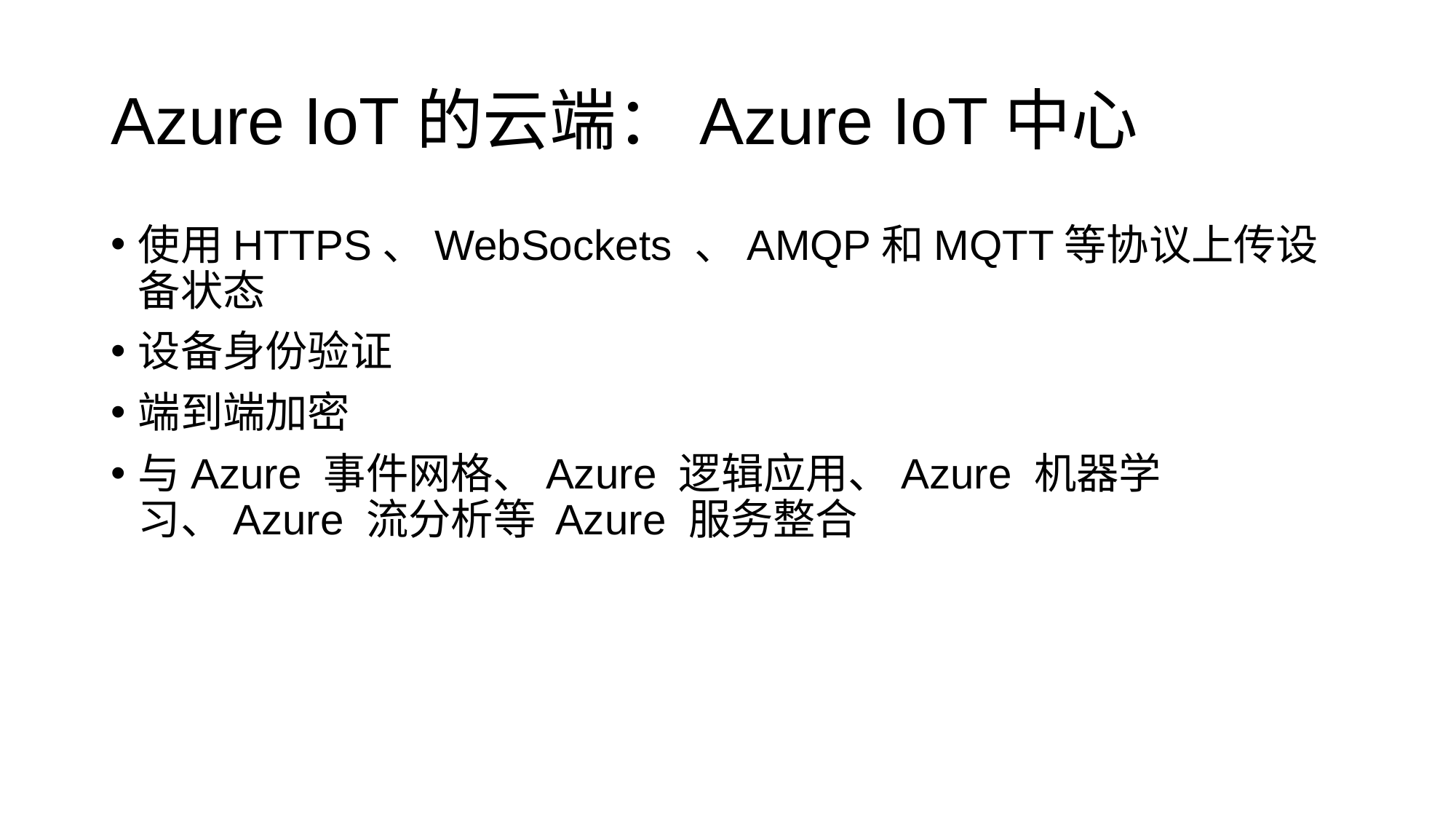

# Azure IoT的云端：Azure IoT中心
使用HTTPS、WebSockets 、AMQP和MQTT等协议上传设备状态
设备身份验证
端到端加密
与Azure 事件网格、Azure 逻辑应用、Azure 机器学习、Azure 流分析等 Azure 服务整合